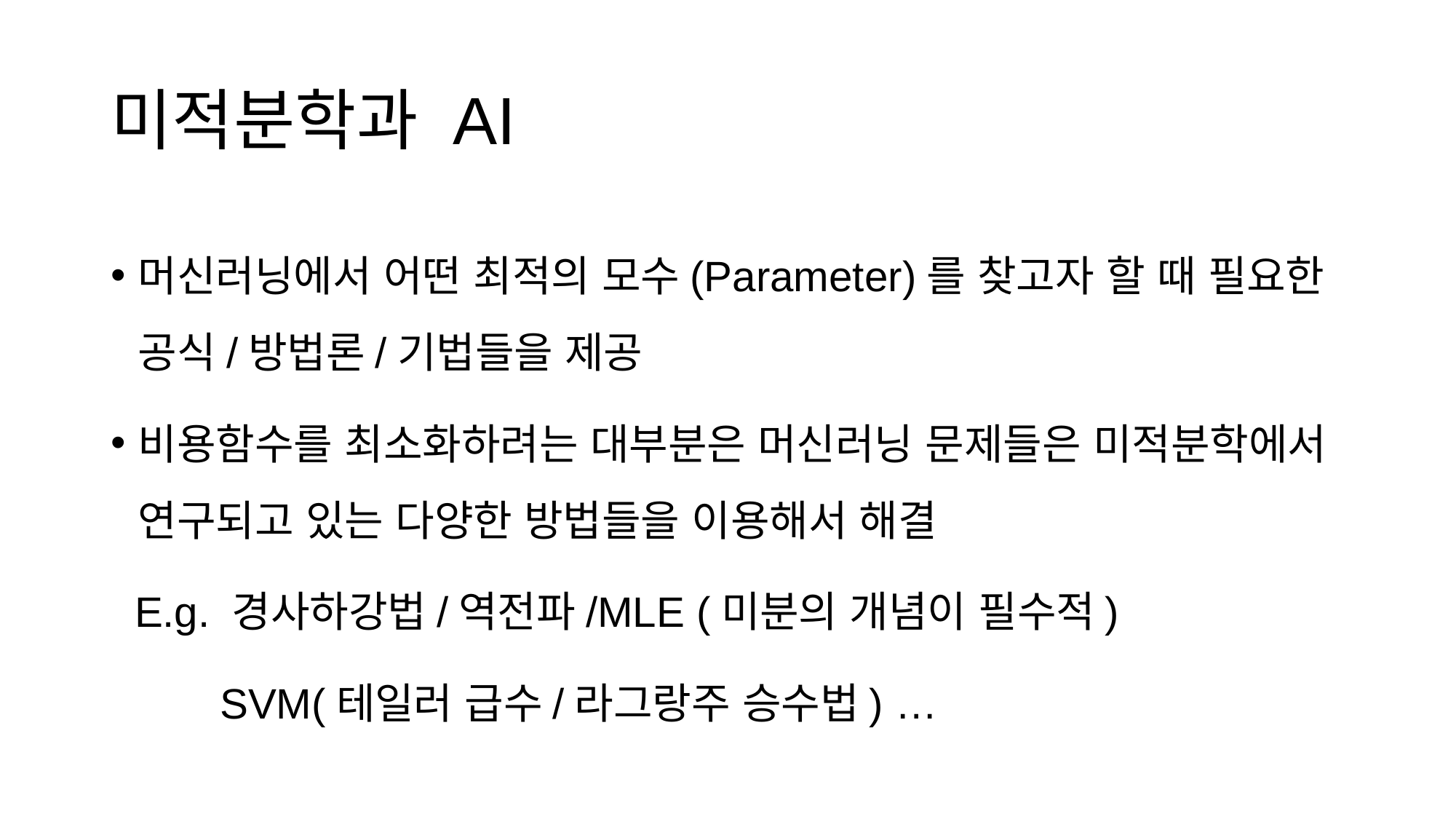

# 미적분학과 AI
머신러닝에서 어떤 최적의 모수(Parameter)를 찾고자 할 때 필요한 공식/방법론/기법들을 제공
비용함수를 최소화하려는 대부분은 머신러닝 문제들은 미적분학에서 연구되고 있는 다양한 방법들을 이용해서 해결
  E.g. 경사하강법/역전파/MLE (미분의 개념이 필수적)
	SVM(테일러 급수/라그랑주 승수법) …